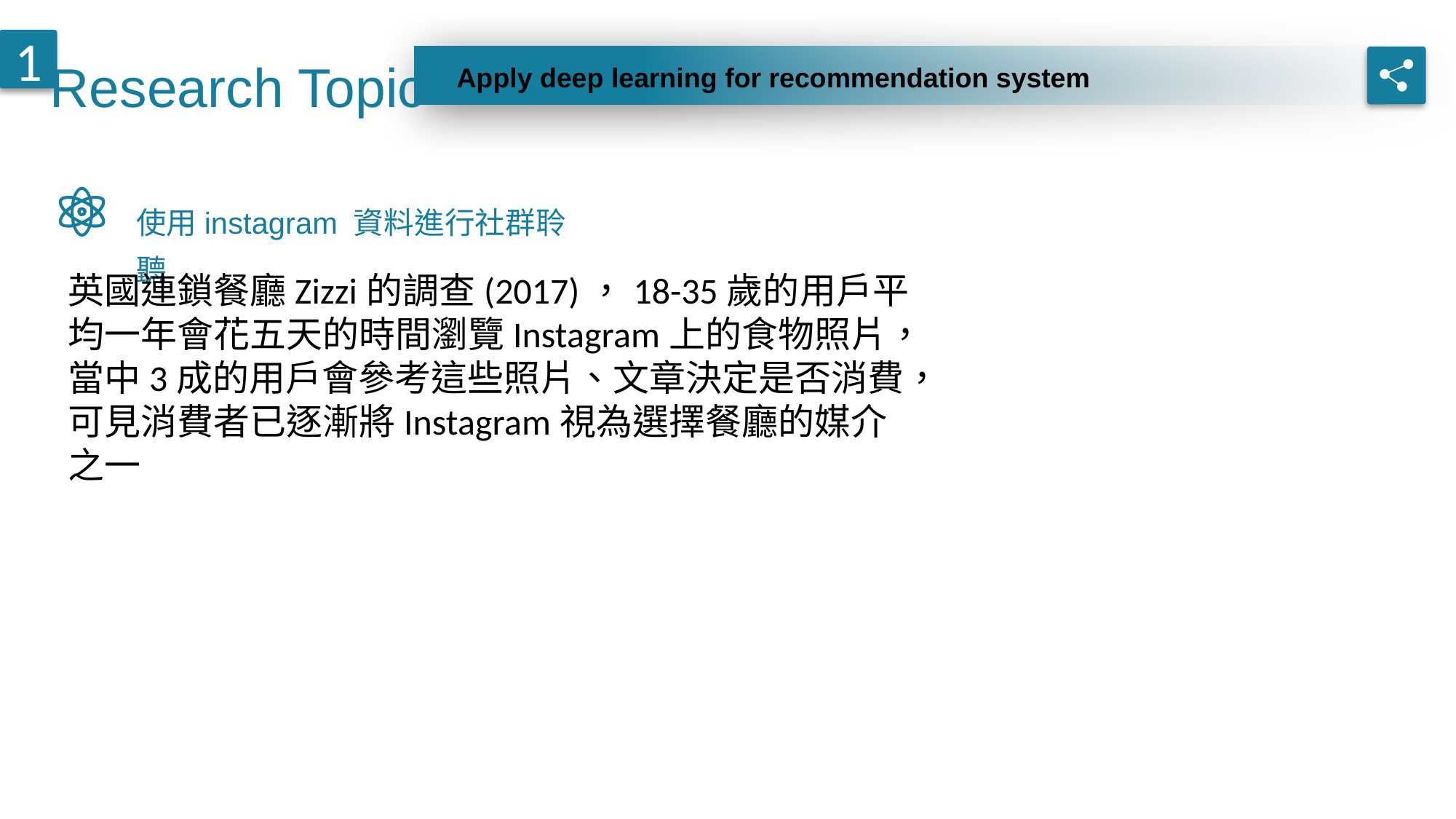

Research Topic
1

Apply deep learning for recommendation system

使用instagram 資料進行社群聆聽
英國連鎖餐廳Zizzi的調查(2017)，18-35歲的用戶平均一年會花五天的時間瀏覽Instagram上的食物照片，當中3成的用戶會參考這些照片、文章決定是否消費，可見消費者已逐漸將Instagram視為選擇餐廳的媒介之一